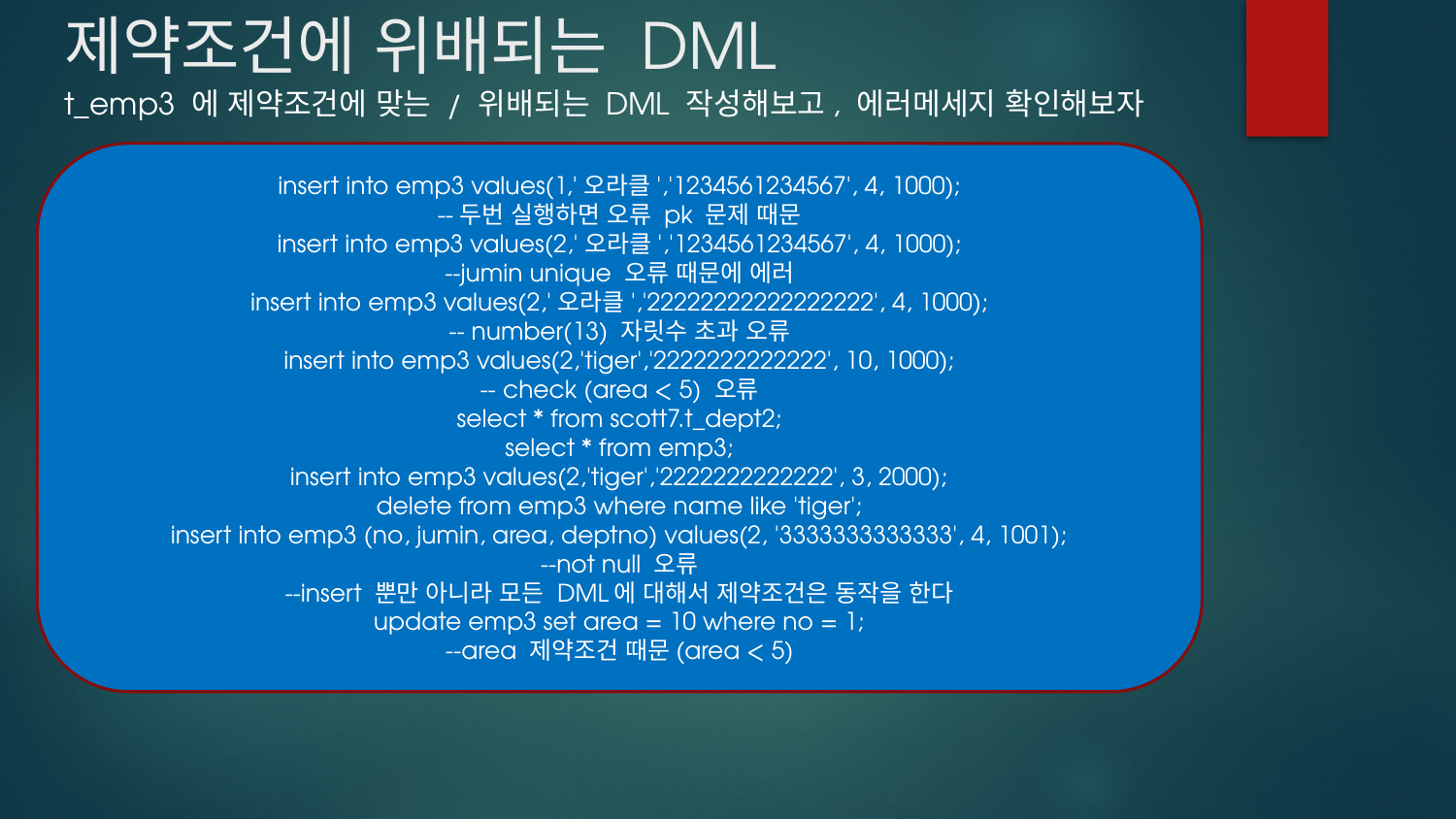

# 제약조건에 위배되는 DML
t_emp3 에 제약조건에 맞는 / 위배되는 DML 작성해보고, 에러메세지 확인해보자
insert into emp3 values(1,'오라클','1234561234567', 4, 1000);
--두번 실행하면 오류 pk 문제 때문
insert into emp3 values(2,'오라클','1234561234567', 4, 1000);
--jumin unique 오류 때문에 에러
insert into emp3 values(2,'오라클','22222222222222222', 4, 1000);
-- number(13) 자릿수 초과 오류
insert into emp3 values(2,'tiger','2222222222222', 10, 1000);
-- check (area < 5) 오류
select * from scott7.t_dept2;
select * from emp3;
insert into emp3 values(2,'tiger','2222222222222', 3, 2000);
delete from emp3 where name like 'tiger';
insert into emp3 (no, jumin, area, deptno) values(2, '3333333333333', 4, 1001);
--not null 오류
--insert 뿐만 아니라 모든 DML에 대해서 제약조건은 동작을 한다
update emp3 set area = 10 where no = 1;
--area 제약조건 때문(area < 5)